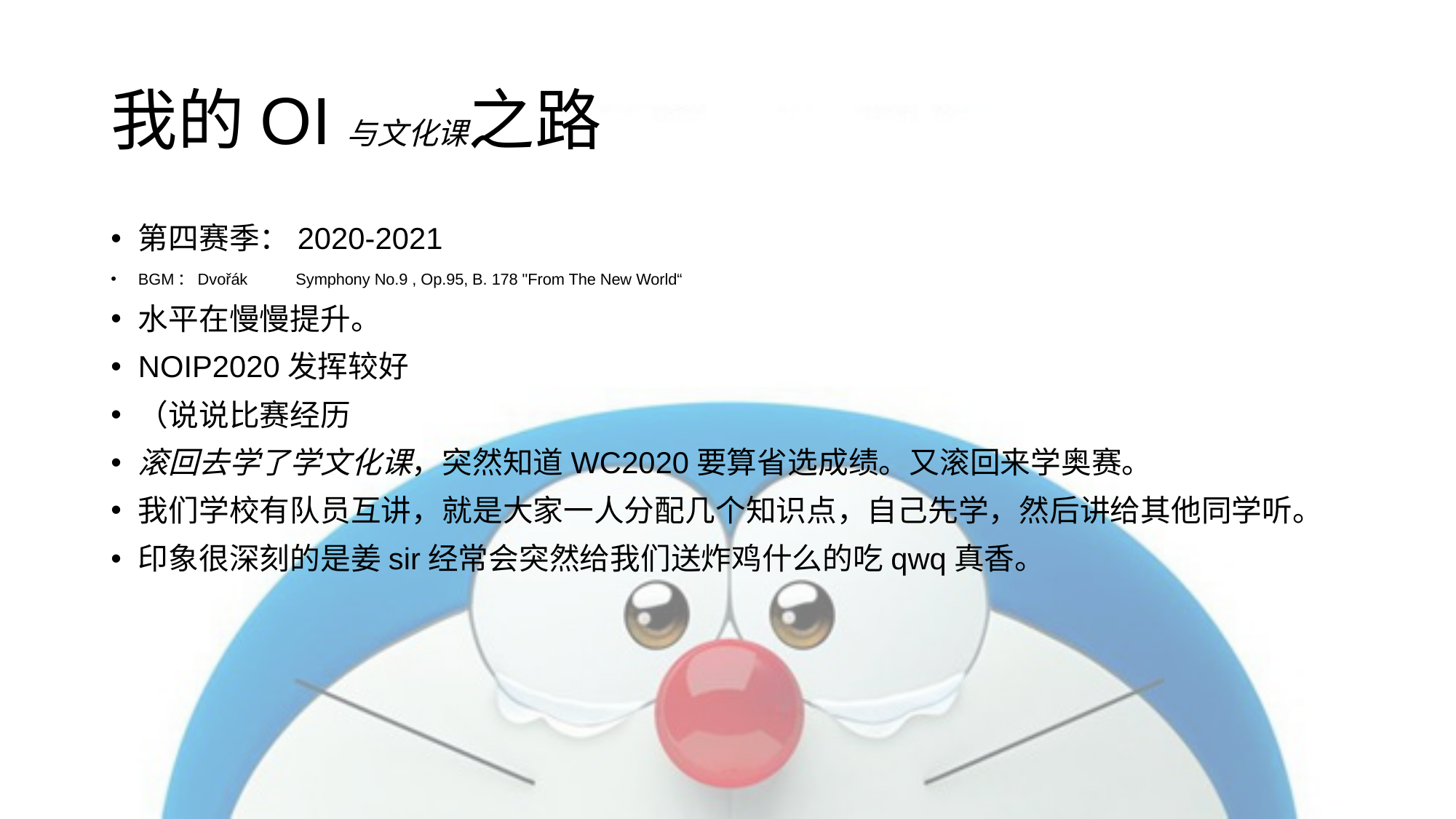

# 我的OI与文化课之路
第四赛季：2020-2021
BGM：Dvořák           Symphony No.9 , Op.95, B. 178 "From The New World“
水平在慢慢提升。
NOIP2020发挥较好
（说说比赛经历
滚回去学了学文化课，突然知道WC2020要算省选成绩。又滚回来学奥赛。
我们学校有队员互讲，就是大家一人分配几个知识点，自己先学，然后讲给其他同学听。
印象很深刻的是姜sir经常会突然给我们送炸鸡什么的吃qwq真香。